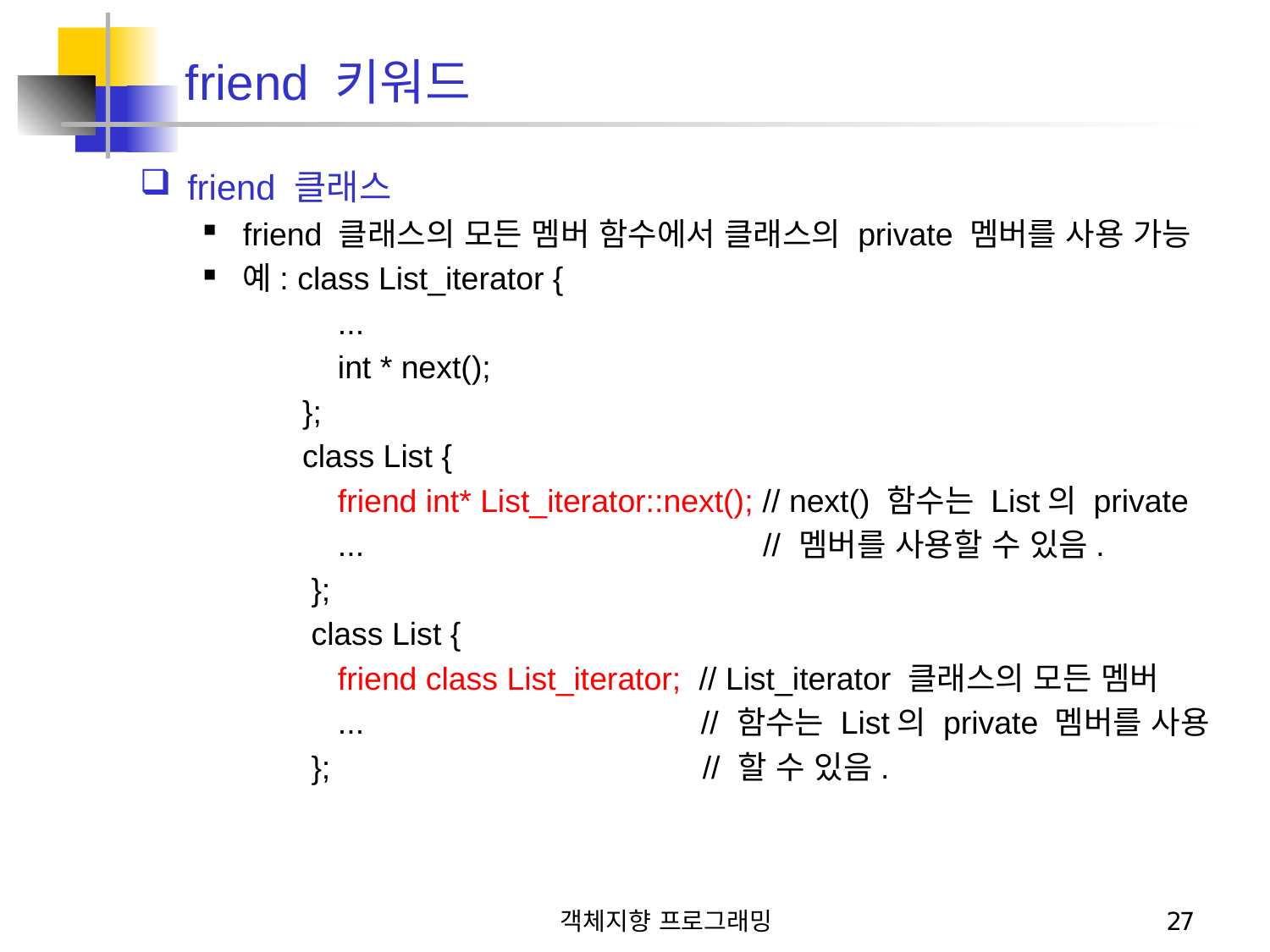

friend 키워드
friend 클래스
friend 클래스의 모든 멤버 함수에서 클래스의 private 멤버를 사용 가능
예: class List_iterator {
        ...
        int * next();
    };
    class List {
        friend int* List_iterator::next(); // next() 함수는 List의 private
        ...                                             // 멤버를 사용할 수 있음.
     };
     class List {
        friend class List_iterator;  // List_iterator 클래스의 모든 멤버
        ...                                      // 함수는 List의 private 멤버를 사용
     };                                          // 할 수 있음.
객체지향 프로그래밍
27